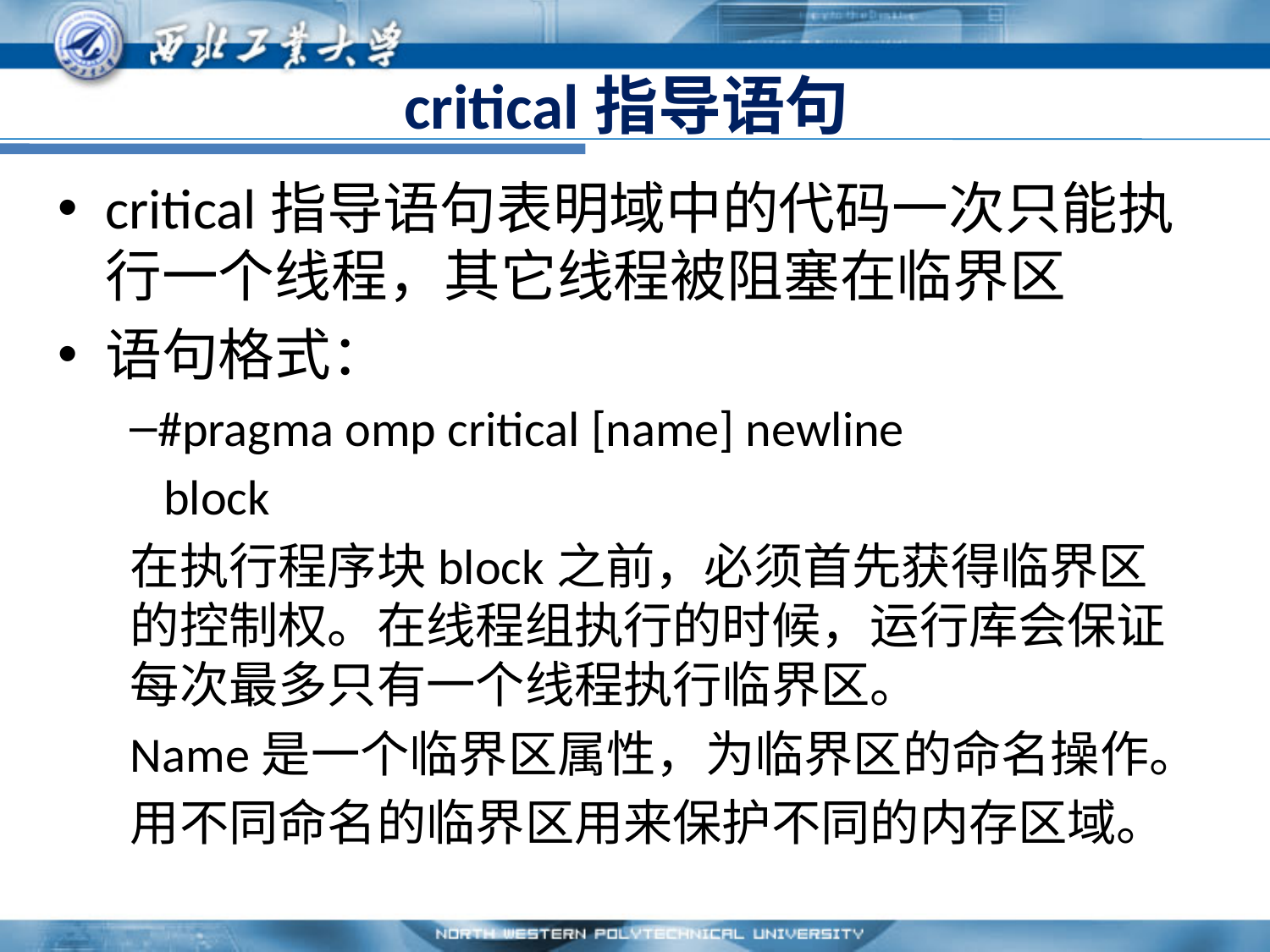

# critical指导语句
critical指导语句表明域中的代码一次只能执行一个线程，其它线程被阻塞在临界区
语句格式：
#pragma omp critical [name] newline
   block
在执行程序块block之前，必须首先获得临界区的控制权。在线程组执行的时候，运行库会保证每次最多只有一个线程执行临界区。
Name是一个临界区属性，为临界区的命名操作。
用不同命名的临界区用来保护不同的内存区域。